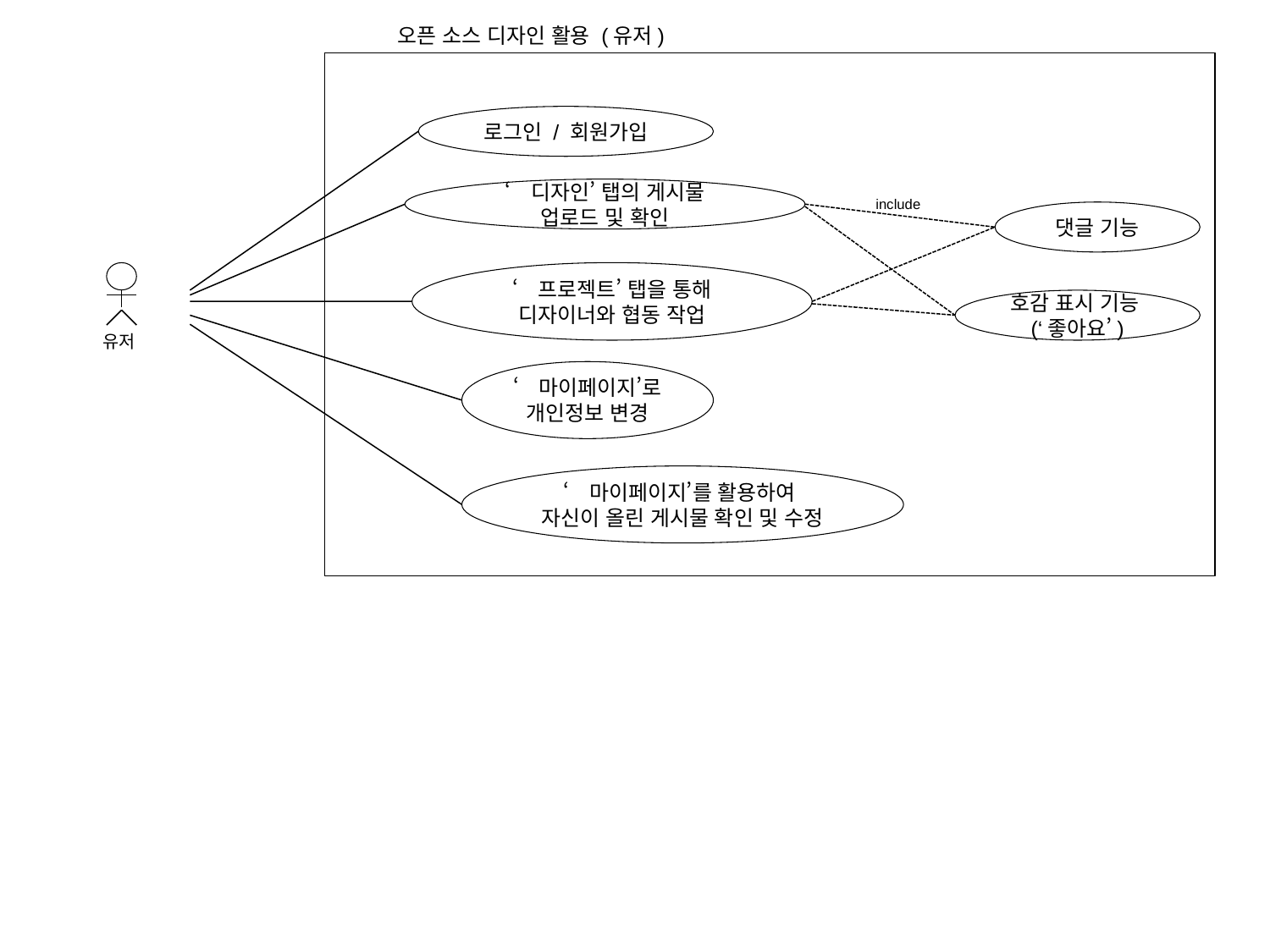

오픈 소스 디자인 활용 (유저)

로그인 / 회원가입
‘디자인’ 탭의 게시물
업로드 및 확인
include
댓글 기능

유저
‘프로젝트’ 탭을 통해
디자이너와 협동 작업
호감 표시 기능(‘좋아요’)
‘마이페이지’로 개인정보 변경
‘마이페이지’를 활용하여
자신이 올린 게시물 확인 및 수정